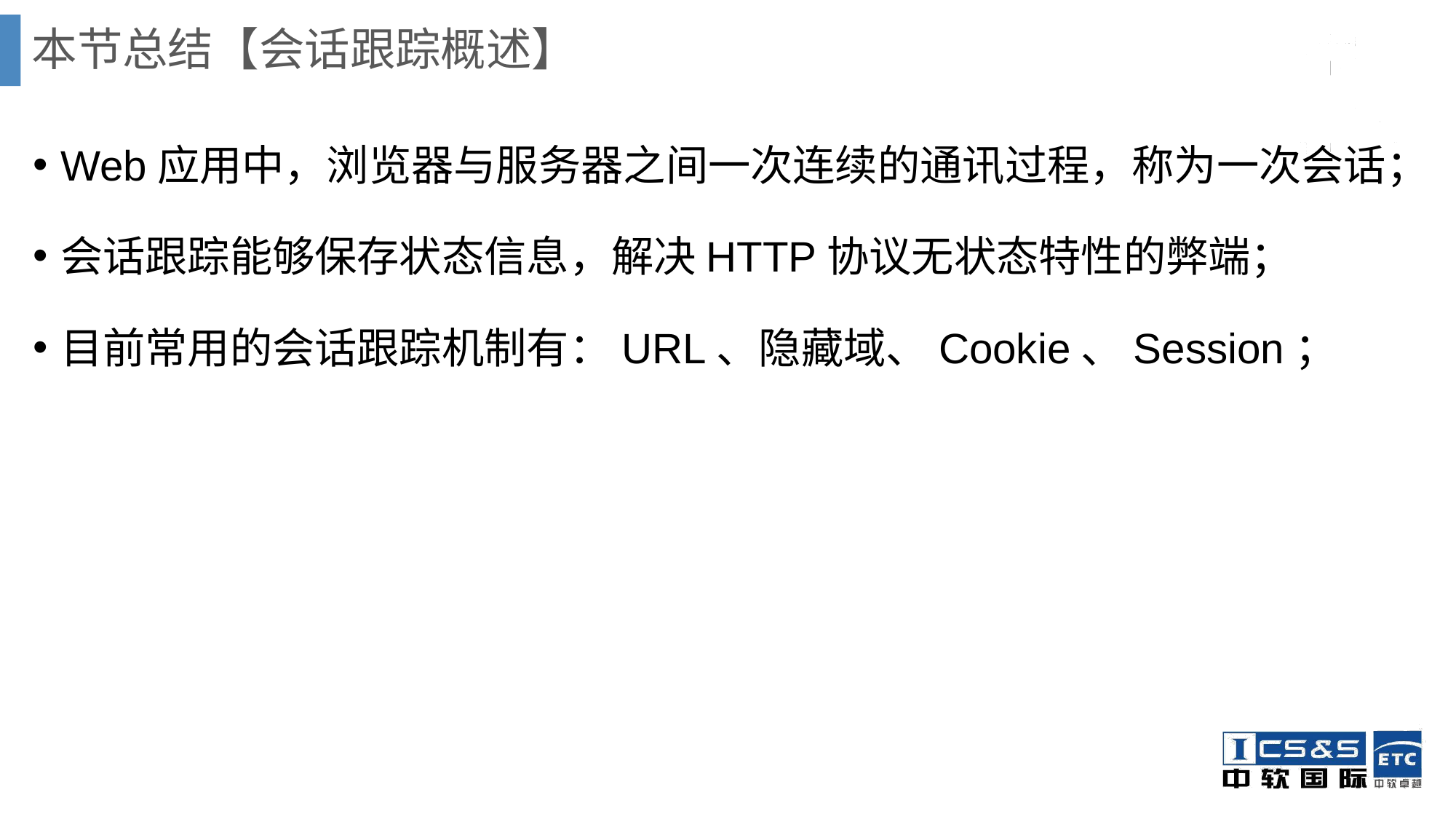

# 本节总结【会话跟踪概述】
Web应用中，浏览器与服务器之间一次连续的通讯过程，称为一次会话；
会话跟踪能够保存状态信息，解决HTTP协议无状态特性的弊端；
目前常用的会话跟踪机制有：URL、隐藏域、Cookie、Session；